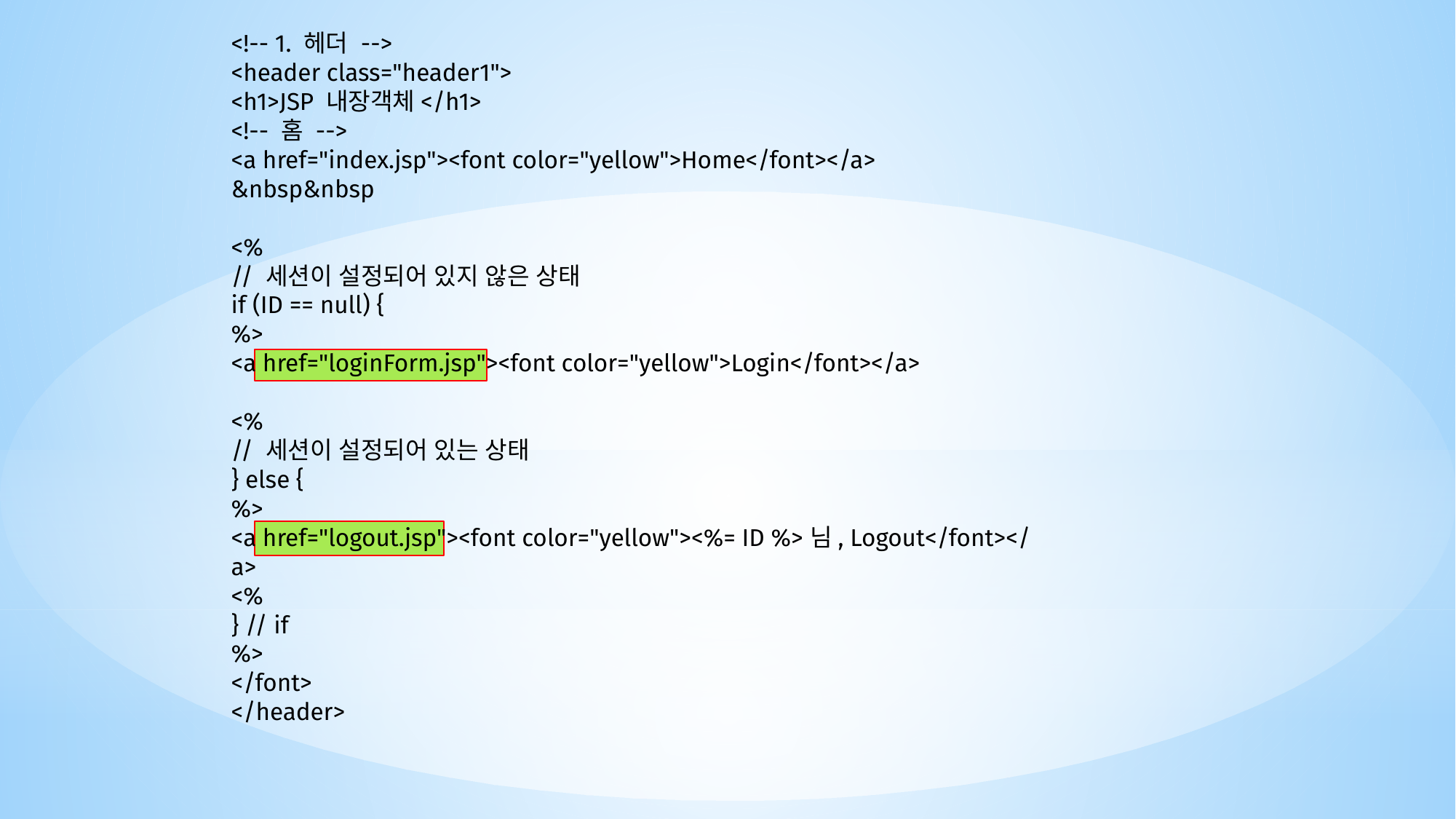

<!-- 1. 헤더 -->
<header class="header1">
<h1>JSP 내장객체</h1>
<!-- 홈 -->
<a href="index.jsp"><font color="yellow">Home</font></a>
&nbsp&nbsp

<%
// 세션이 설정되어 있지 않은 상태
if (ID == null) {
%>
<a href="loginForm.jsp"><font color="yellow">Login</font></a>

<%
// 세션이 설정되어 있는 상태
} else {
%>
<a href="logout.jsp"><font color="yellow"><%= ID %>님, Logout</font></a>
<%
} // if
%>
</font>
</header>